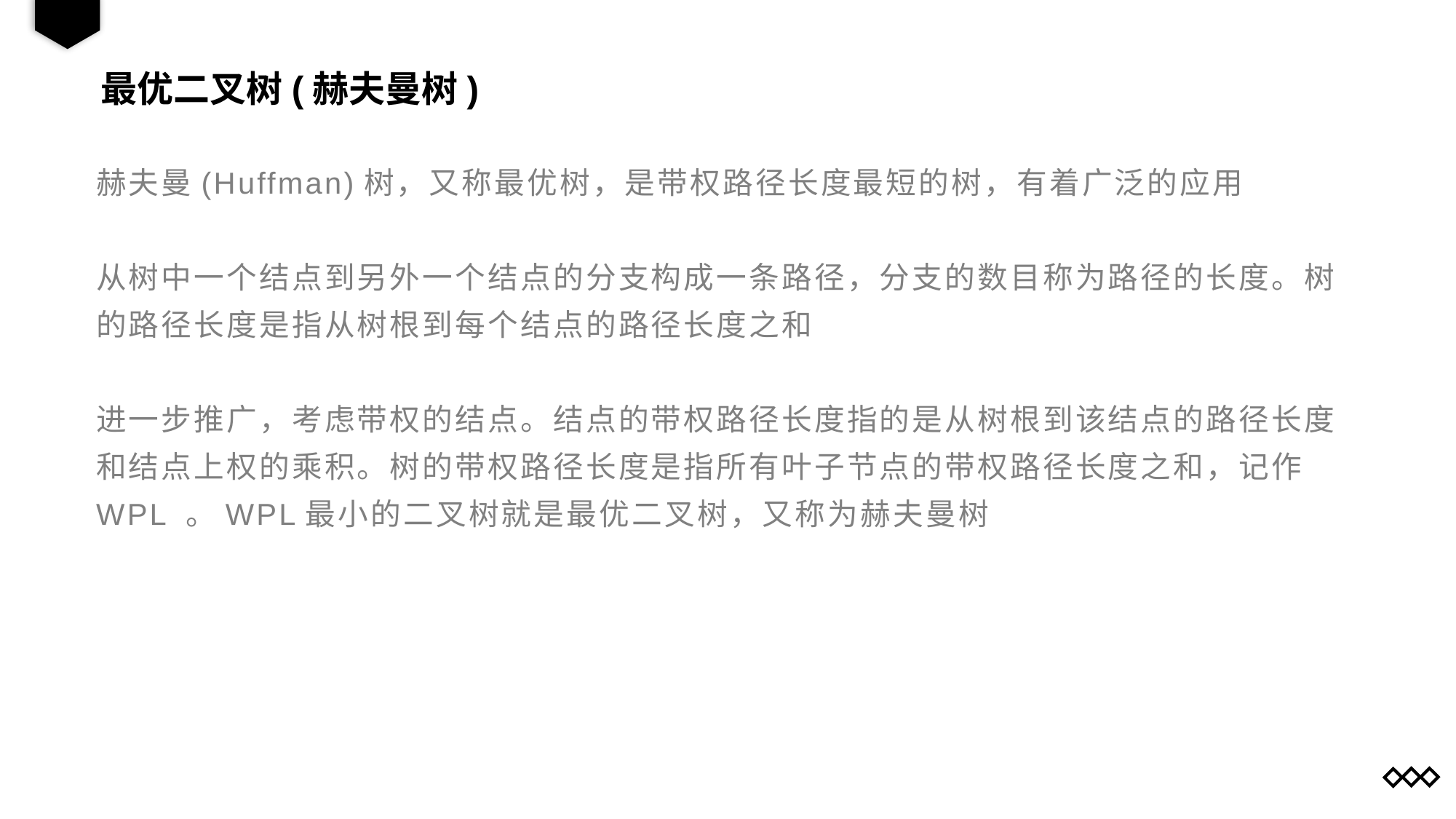

最优二叉树(赫夫曼树)
赫夫曼(Huffman)树，又称最优树，是带权路径长度最短的树，有着广泛的应用

从树中一个结点到另外一个结点的分支构成一条路径，分支的数目称为路径的长度。树的路径长度是指从树根到每个结点的路径长度之和

进一步推广，考虑带权的结点。结点的带权路径长度指的是从树根到该结点的路径长度和结点上权的乘积。树的带权路径长度是指所有叶子节点的带权路径长度之和，记作 WPL 。WPL最小的二叉树就是最优二叉树，又称为赫夫曼树